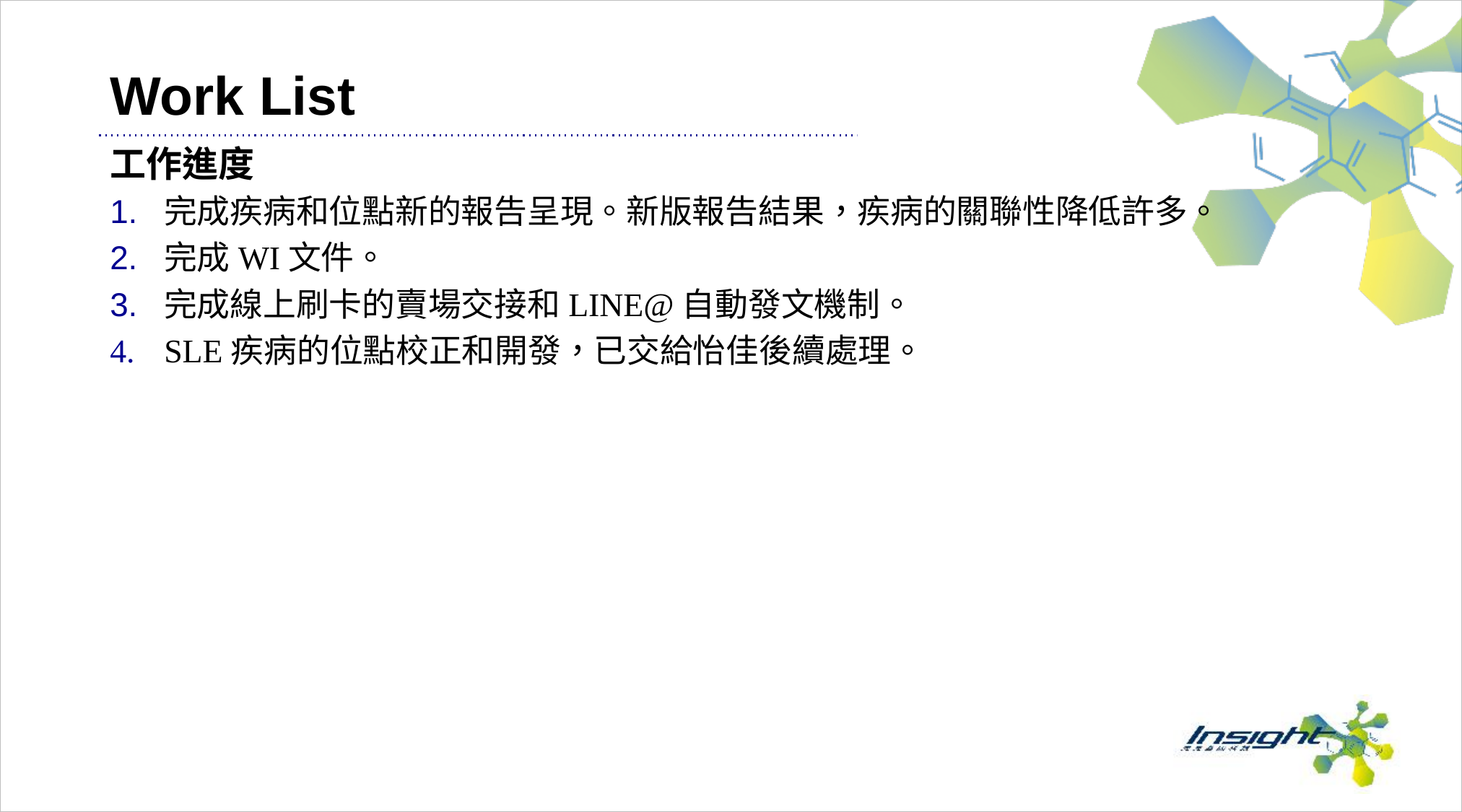

# Work List
工作進度
完成疾病和位點新的報告呈現。新版報告結果，疾病的關聯性降低許多。
完成WI文件。
完成線上刷卡的賣場交接和LINE@自動發文機制。
SLE疾病的位點校正和開發，已交給怡佳後續處理。